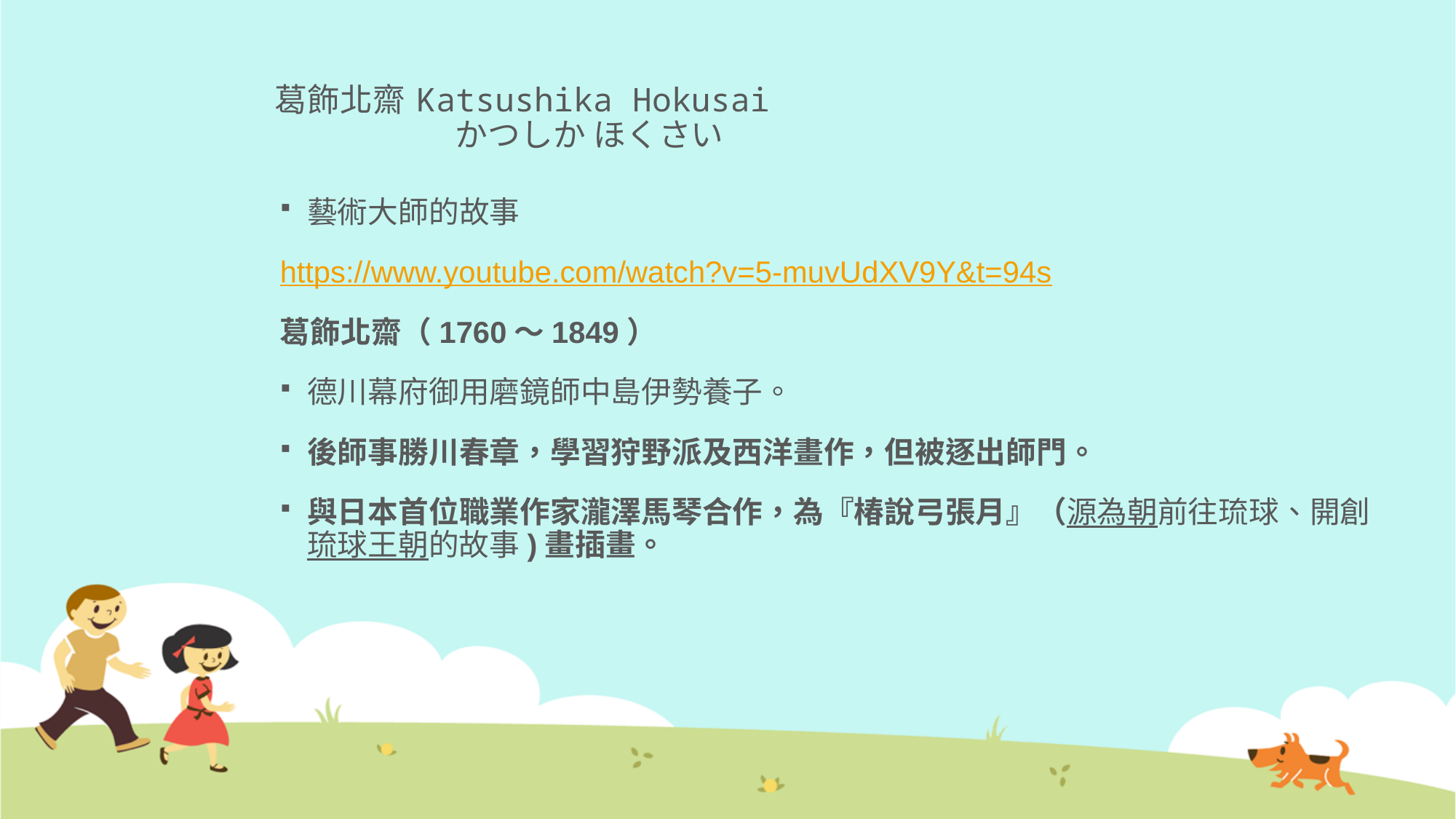

# 葛飾北齋 Katsushika Hokusai かつしか ほくさい
藝術大師的故事
https://www.youtube.com/watch?v=5-muvUdXV9Y&t=94s
葛飾北齋（1760～1849）
德川幕府御用磨鏡師中島伊勢養子。
後師事勝川春章，學習狩野派及西洋畫作，但被逐出師門。
與日本首位職業作家瀧澤馬琴合作，為『椿說弓張月』（源為朝前往琉球、開創琉球王朝的故事)畫插畫。